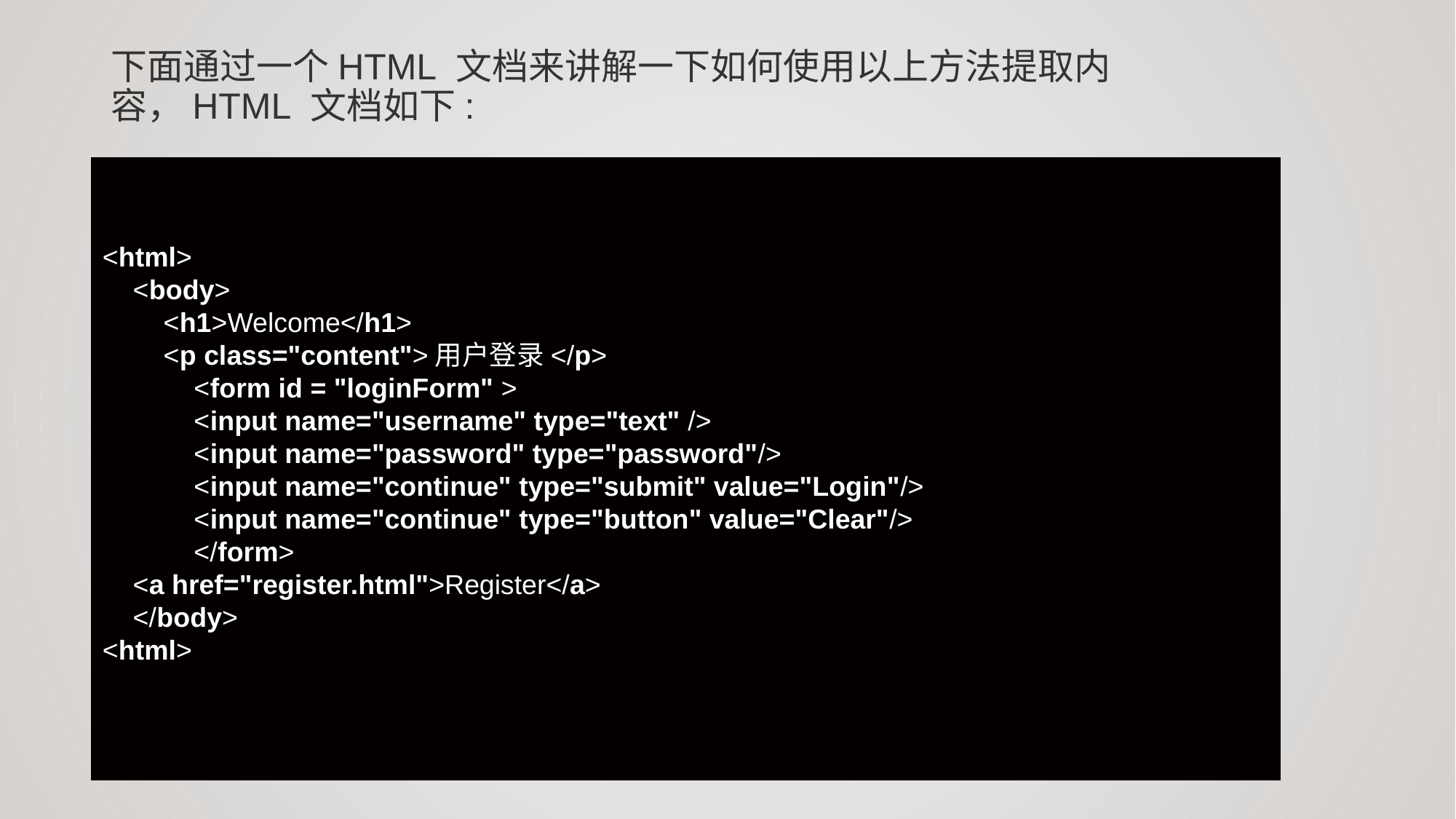

# 下面通过一个HTML 文档来讲解一下如何使用以上方法提取内容，HTML 文档如下:
<html>
    <body>
        <h1>Welcome</h1>
        <p class="content">用户登录</p>
            <form id = "loginForm" >
            <input name="username" type="text" />
            <input name="password" type="password"/>
            <input name="continue" type="submit" value="Login"/>
            <input name="continue" type="button" value="Clear"/>
            </form>
    <a href="register.html">Register</a>
    </body>
<html>